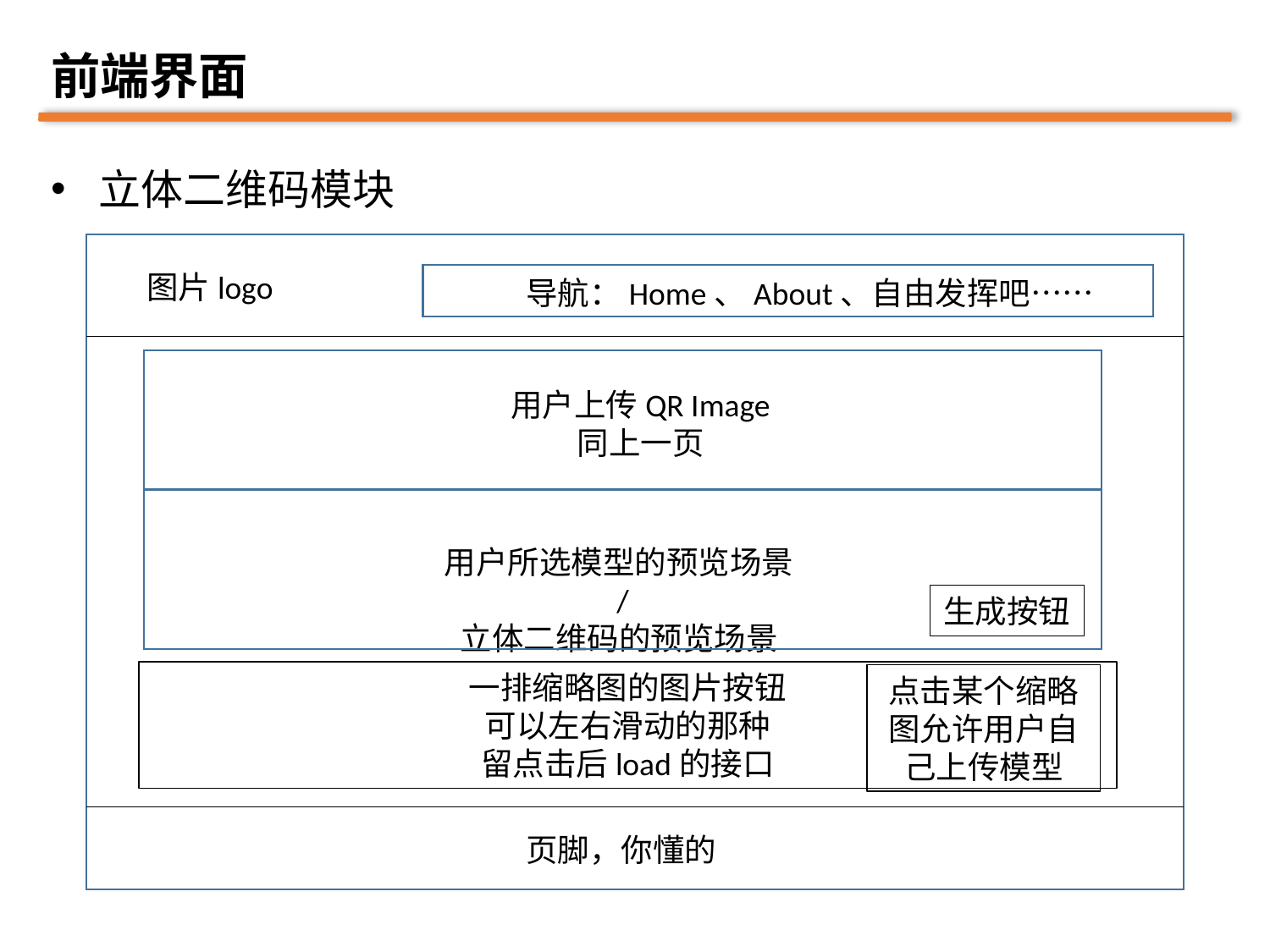

前端界面

立体二维码模块

图片logo

导航：Home、About、自由发挥吧……

用户上传QR Image
同上一页

用户所选模型的预览场景/
立体二维码的预览场景
生成按钮
一排缩略图的图片按钮
可以左右滑动的那种
留点击后load的接口
点击某个缩略图允许用户自己上传模型
页脚，你懂的